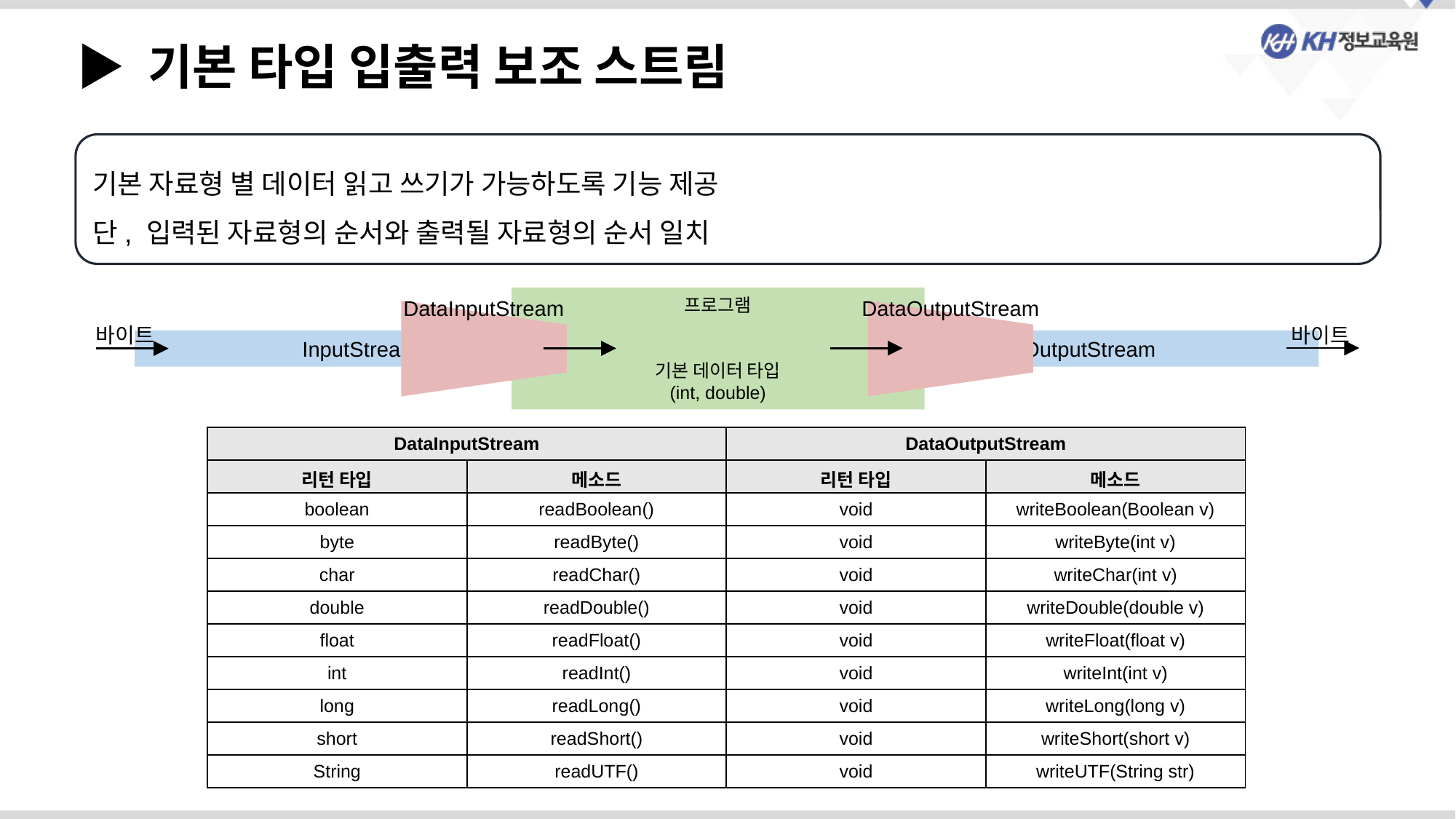

▶ 기본 타입 입출력 보조 스트림
기본 자료형 별 데이터 읽고 쓰기가 가능하도록 기능 제공
단, 입력된 자료형의 순서와 출력될 자료형의 순서 일치
프로그램

기본 데이터 타입
(int, double)

 InputStream                                                                                                     OutputStream
DataInputStream
DataOutputStream
바이트
바이트
| DataInputStream |  | DataOutputStream |  |
| --- | --- | --- | --- |
| 리턴 타입 | 메소드 | 리턴 타입 | 메소드 |
| boolean | readBoolean() | void | writeBoolean(Boolean v) |
| byte | readByte() | void | writeByte(int v) |
| char | readChar() | void | writeChar(int v) |
| double | readDouble() | void | writeDouble(double v) |
| float | readFloat() | void | writeFloat(float v) |
| int | readInt() | void | writeInt(int v) |
| long | readLong() | void | writeLong(long v) |
| short | readShort() | void | writeShort(short v) |
| String | readUTF() | void | writeUTF(String str) |